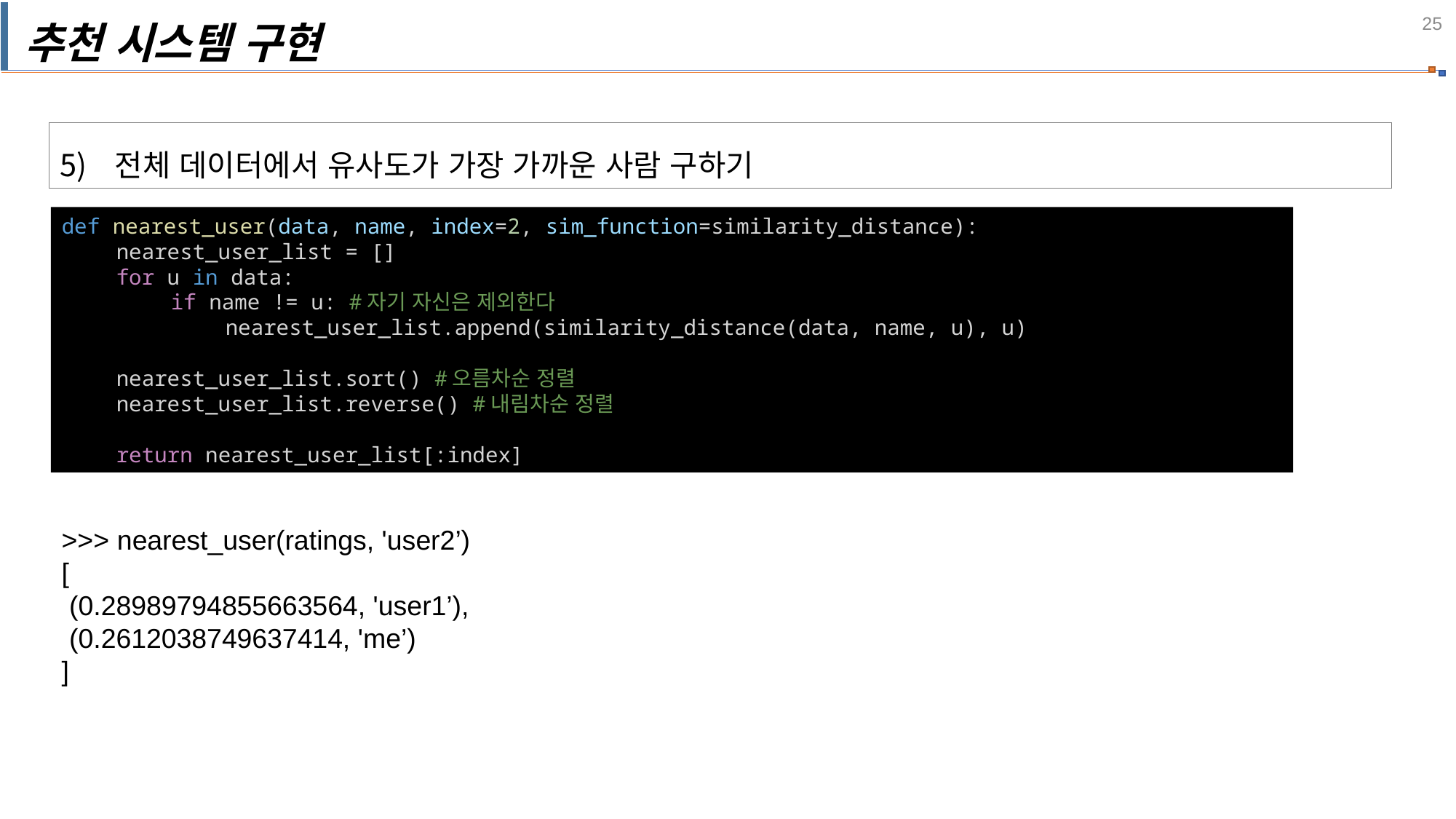

추천 시스템 구현
전체 데이터에서 유사도가 가장 가까운 사람 구하기
def nearest_user(data, name, index=2, sim_function=similarity_distance):
nearest_user_list = []
for u in data:
if name != u: #자기 자신은 제외한다
nearest_user_list.append(similarity_distance(data, name, u), u)

nearest_user_list.sort() #오름차순 정렬
nearest_user_list.reverse() #내림차순 정렬

return nearest_user_list[:index]
>>> nearest_user(ratings, 'user2’)
[
 (0.28989794855663564, 'user1’),
 (0.2612038749637414, 'me’)
]